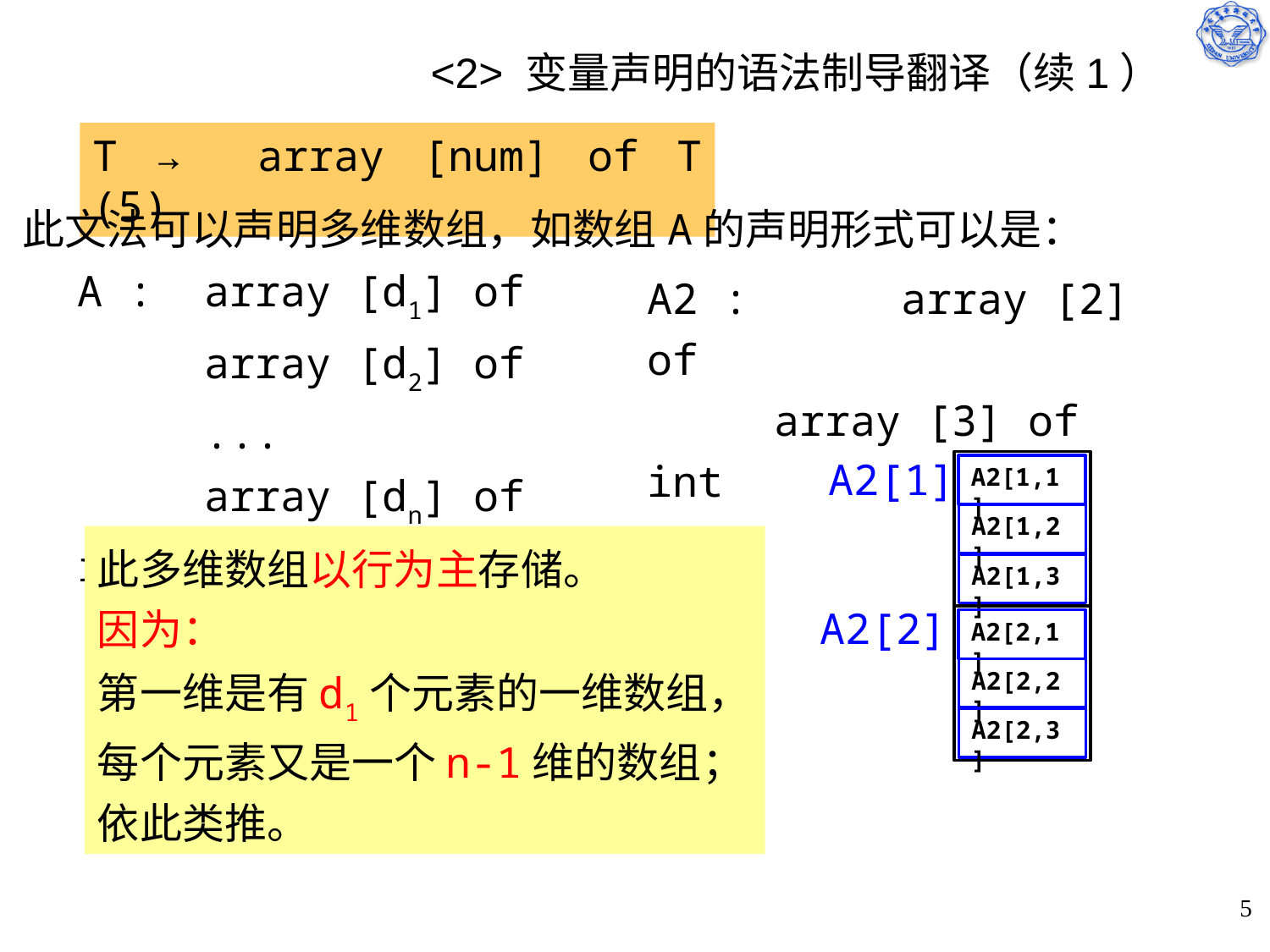

# <2> 变量声明的语法制导翻译（续1）
T →  array [num] of T (5)
此文法可以声明多维数组，如数组A的声明形式可以是：
A : 	array [d1] of
	array [d2] of
	...
	array [dn] of int
A2 : 	array [2] of
	array [3] of int
A2[1]

A2[1,1]
A2[1,2]
此多维数组以行为主存储。
因为：
第一维是有d1个元素的一维数组，
每个元素又是一个n-1维的数组；
依此类推。
A2[1,3]
A2[2]

A2[2,1]
A2[2,2]
A2[2,3]
5